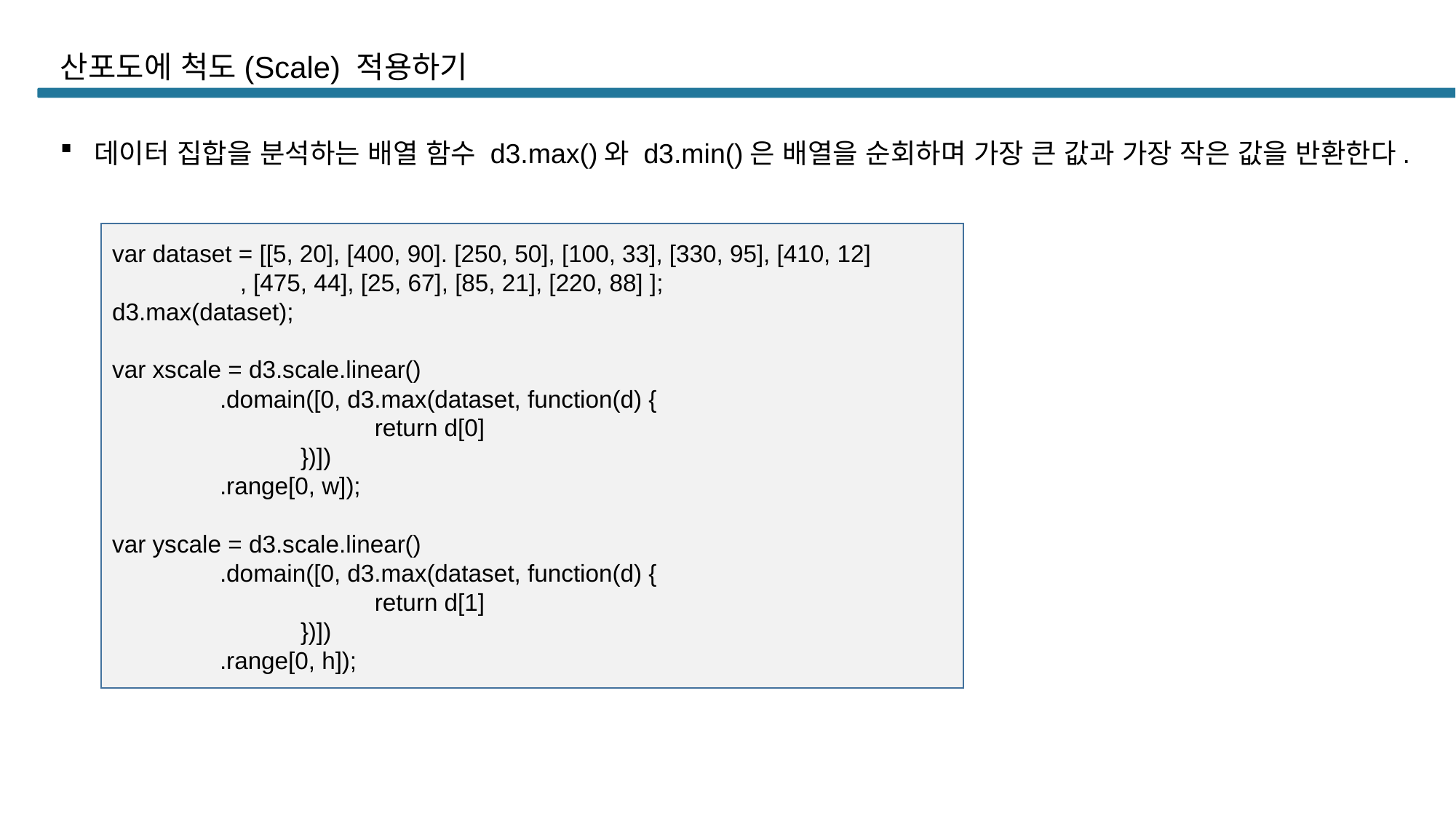

# 산포도에 척도(Scale) 적용하기
데이터 집합을 분석하는 배열 함수 d3.max()와 d3.min()은 배열을 순회하며 가장 큰 값과 가장 작은 값을 반환한다.
var dataset = [[5, 20], [400, 90]. [250, 50], [100, 33], [330, 95], [410, 12]
                   , [475, 44], [25, 67], [85, 21], [220, 88] ];
d3.max(dataset);

var xscale = d3.scale.linear()
                .domain([0, d3.max(dataset, function(d) {
                                       return d[0]
                            })])
                .range[0, w]);

var yscale = d3.scale.linear()
                .domain([0, d3.max(dataset, function(d) {
                                       return d[1]
                            })])
                .range[0, h]);